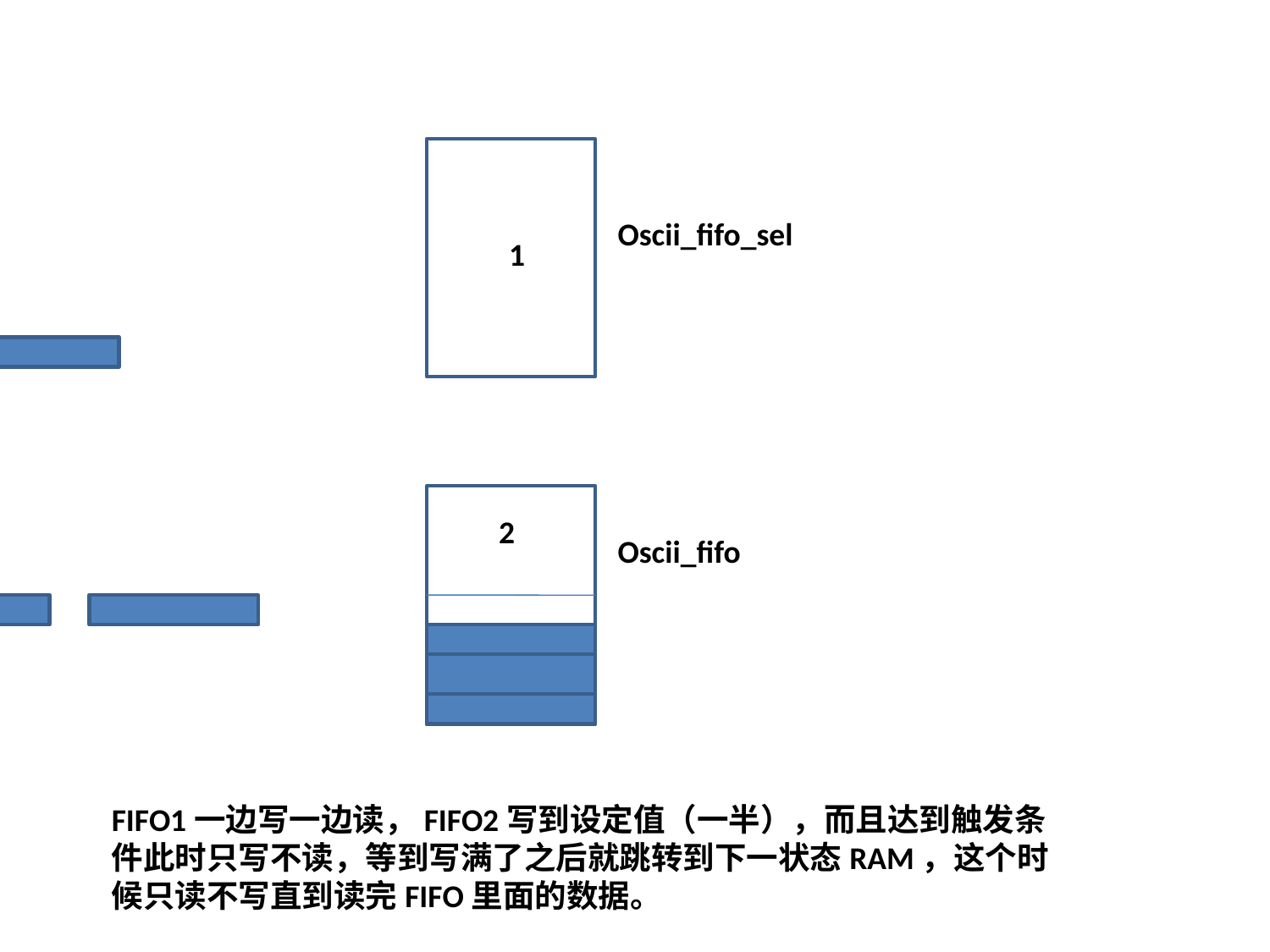

Oscii_fifo_sel
1

2
Oscii_fifo

FIFO1一边写一边读，FIFO2写到设定值（一半），而且达到触发条件此时只写不读，等到写满了之后就跳转到下一状态RAM，这个时候只读不写直到读完FIFO里面的数据。